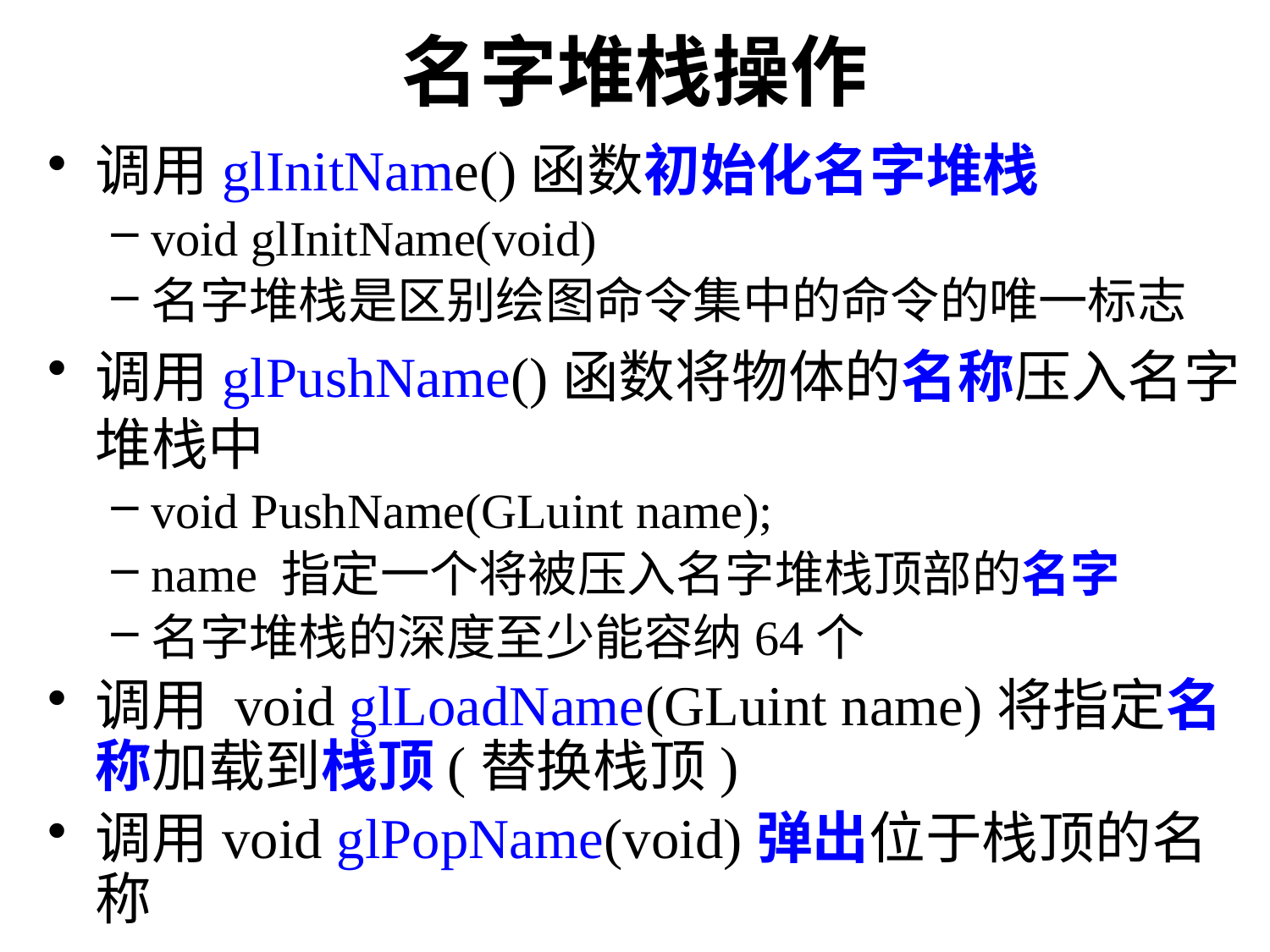

# 名字堆栈操作
调用glInitName()函数初始化名字堆栈
void glInitName(void)
名字堆栈是区别绘图命令集中的命令的唯一标志
调用glPushName()函数将物体的名称压入名字堆栈中
void PushName(GLuint name);
name 指定一个将被压入名字堆栈顶部的名字
名字堆栈的深度至少能容纳64个
调用 void glLoadName(GLuint name)将指定名称加载到栈顶(替换栈顶)
调用void glPopName(void)弹出位于栈顶的名称